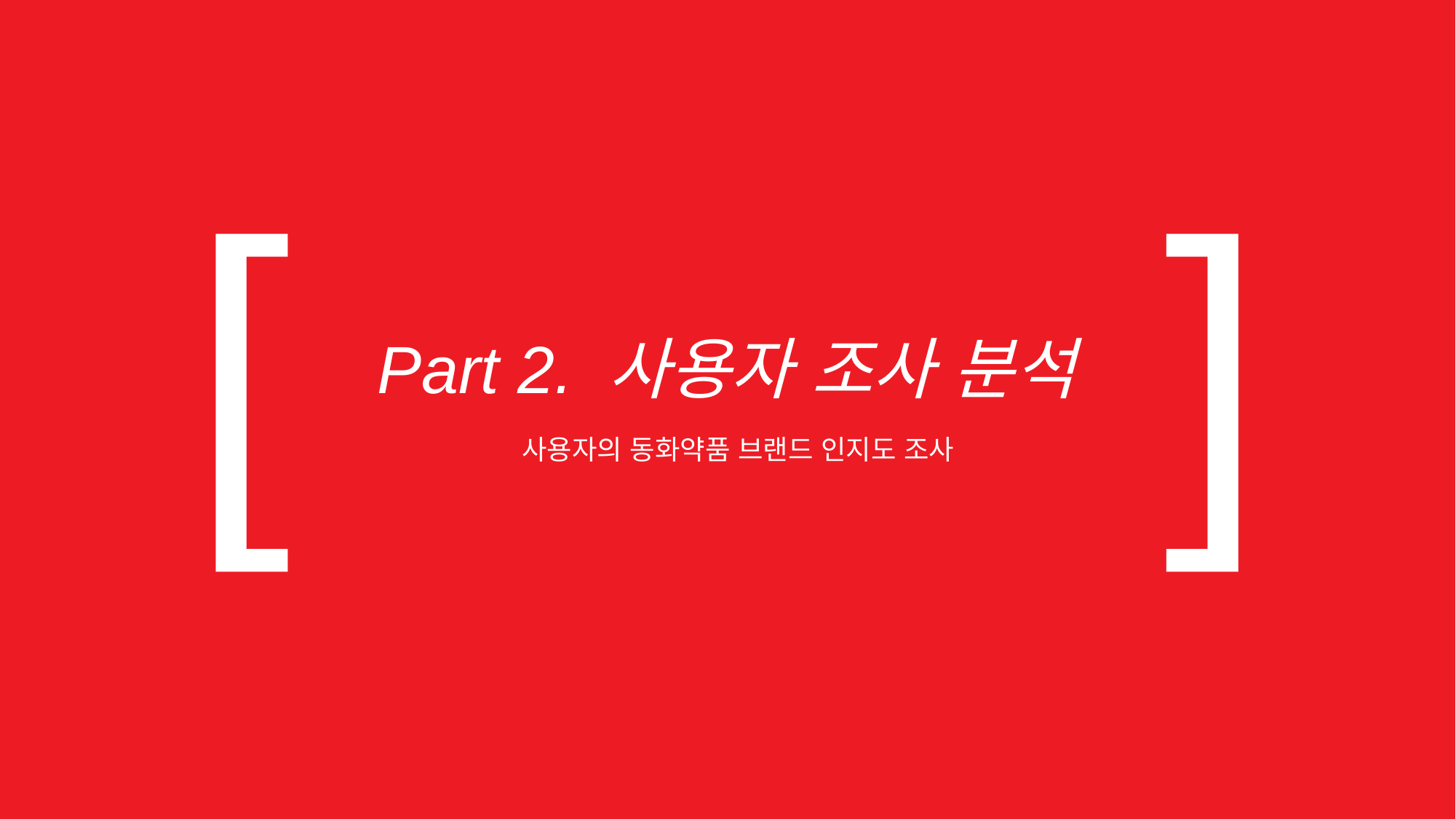

[
]
Part 2. 사용자 조사 분석
사용자의 동화약품 브랜드 인지도 조사